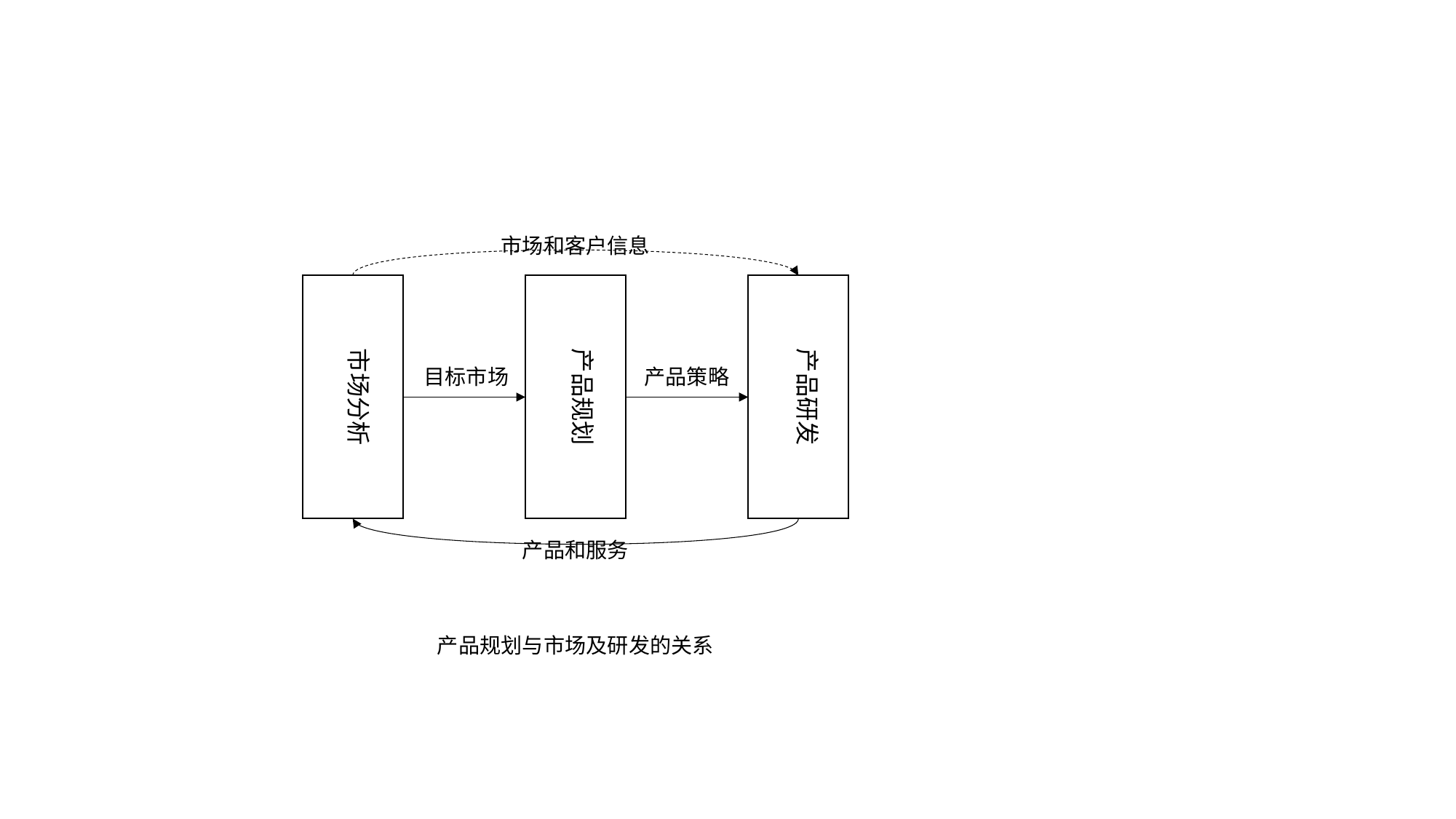

市场和客户信息

市场分析

产品规划

产品研发
产品策略
目标市场
产品和服务
产品规划与市场及研发的关系